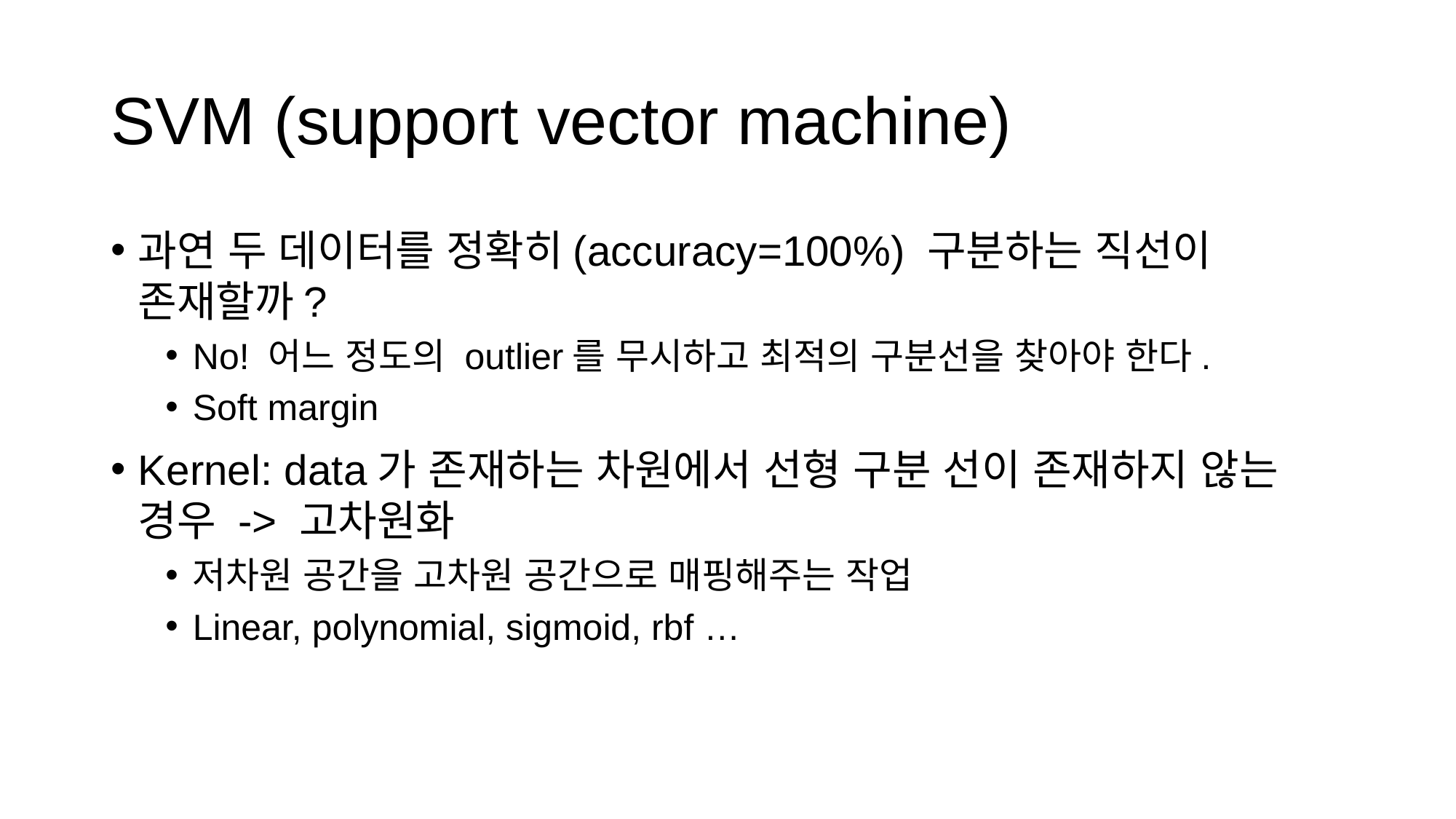

# SVM (support vector machine)
과연 두 데이터를 정확히(accuracy=100%) 구분하는 직선이 존재할까?
No! 어느 정도의 outlier를 무시하고 최적의 구분선을 찾아야 한다.
Soft margin
Kernel: data가 존재하는 차원에서 선형 구분 선이 존재하지 않는 경우 -> 고차원화
저차원 공간을 고차원 공간으로 매핑해주는 작업
Linear, polynomial, sigmoid, rbf …